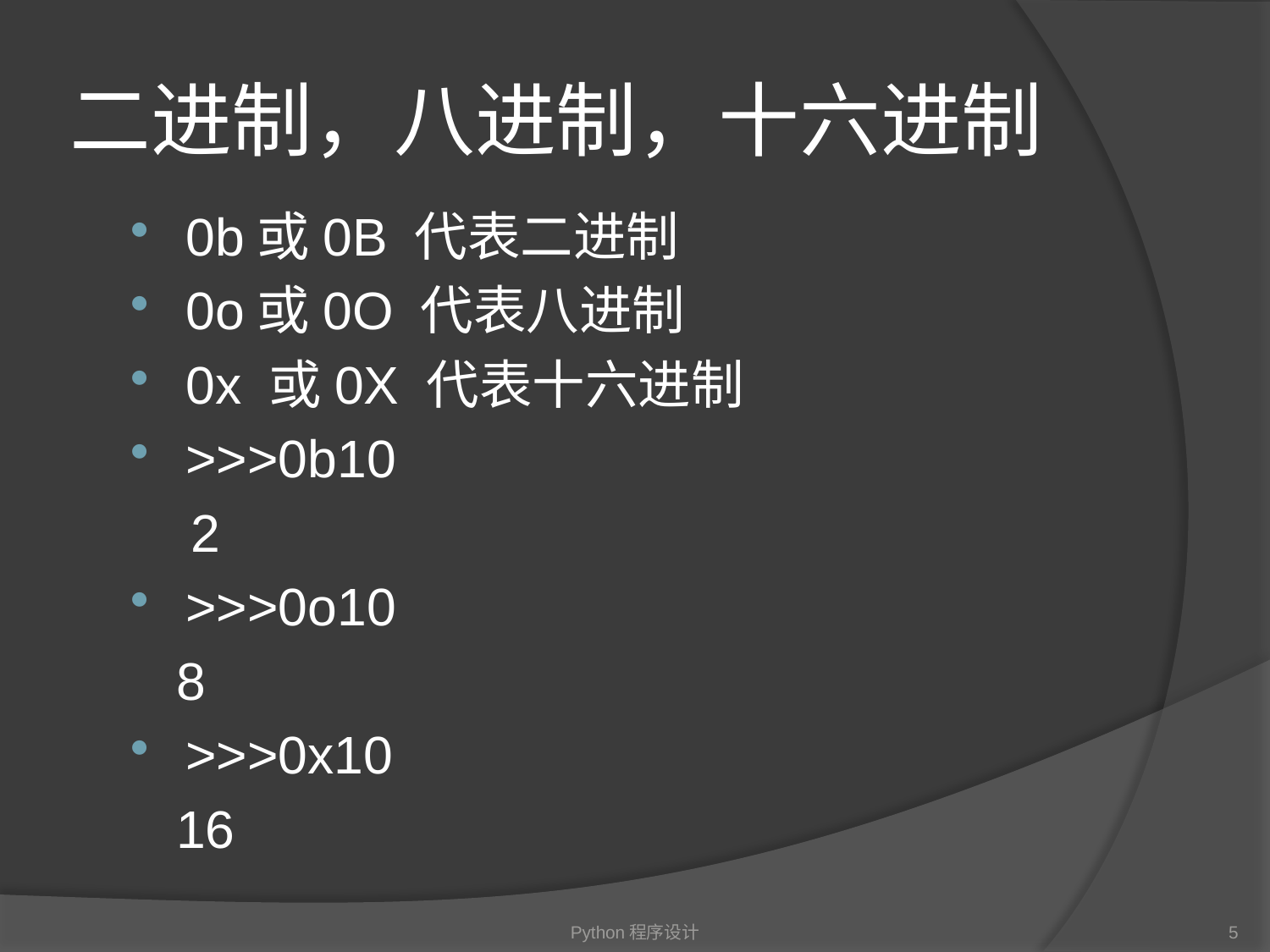

# 二进制，八进制，十六进制
0b或0B 代表二进制
0o或0O 代表八进制
0x 或0X 代表十六进制
>>>0b10
    2
>>>0o10
   8
>>>0x10
   16

Python程序设计
5